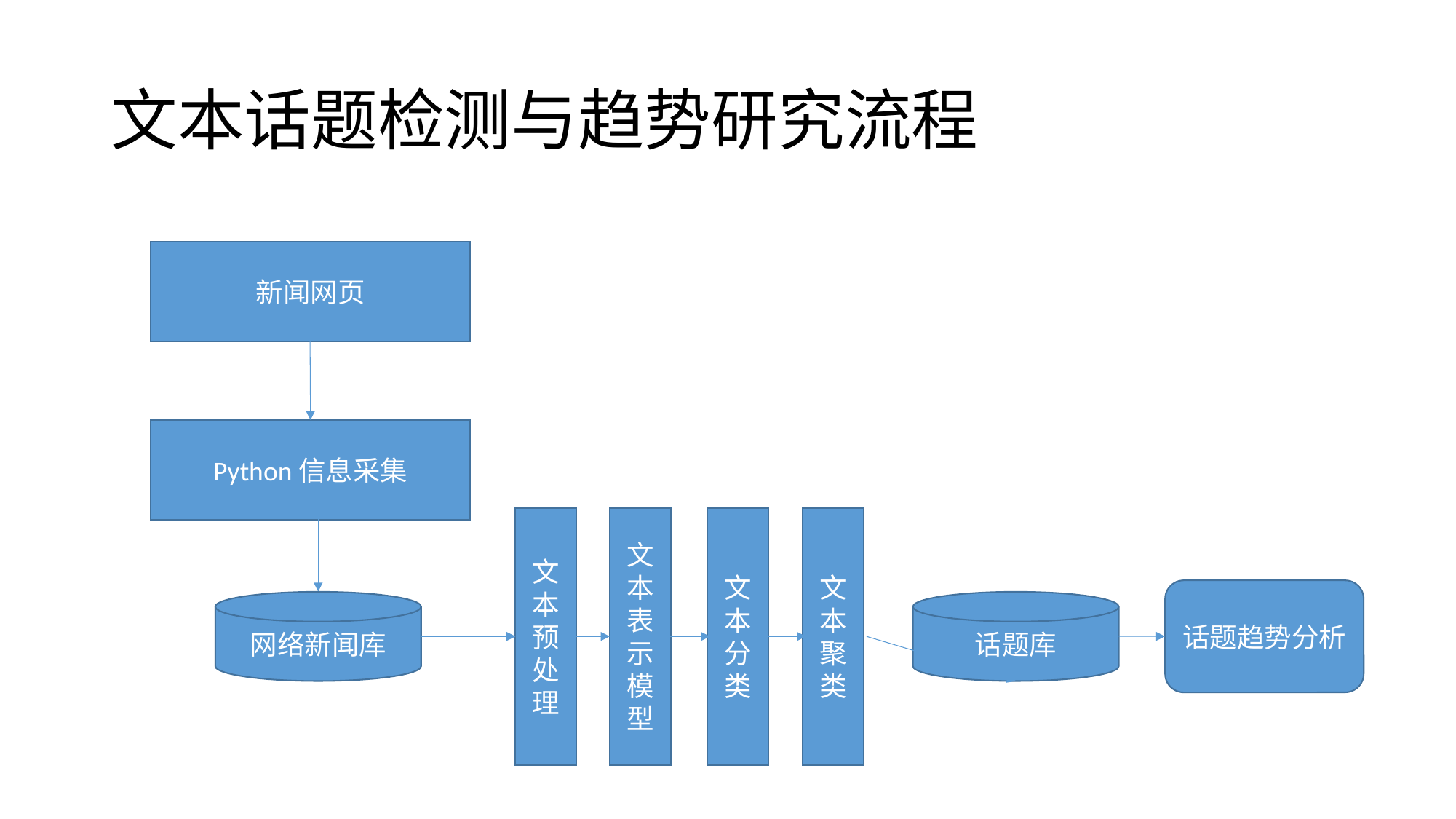

# 文本话题检测与趋势研究流程
新闻网页
Python信息采集
文本聚类
文本预处理
文本表示模型
文本分类
话题趋势分析
网络新闻库
话题库